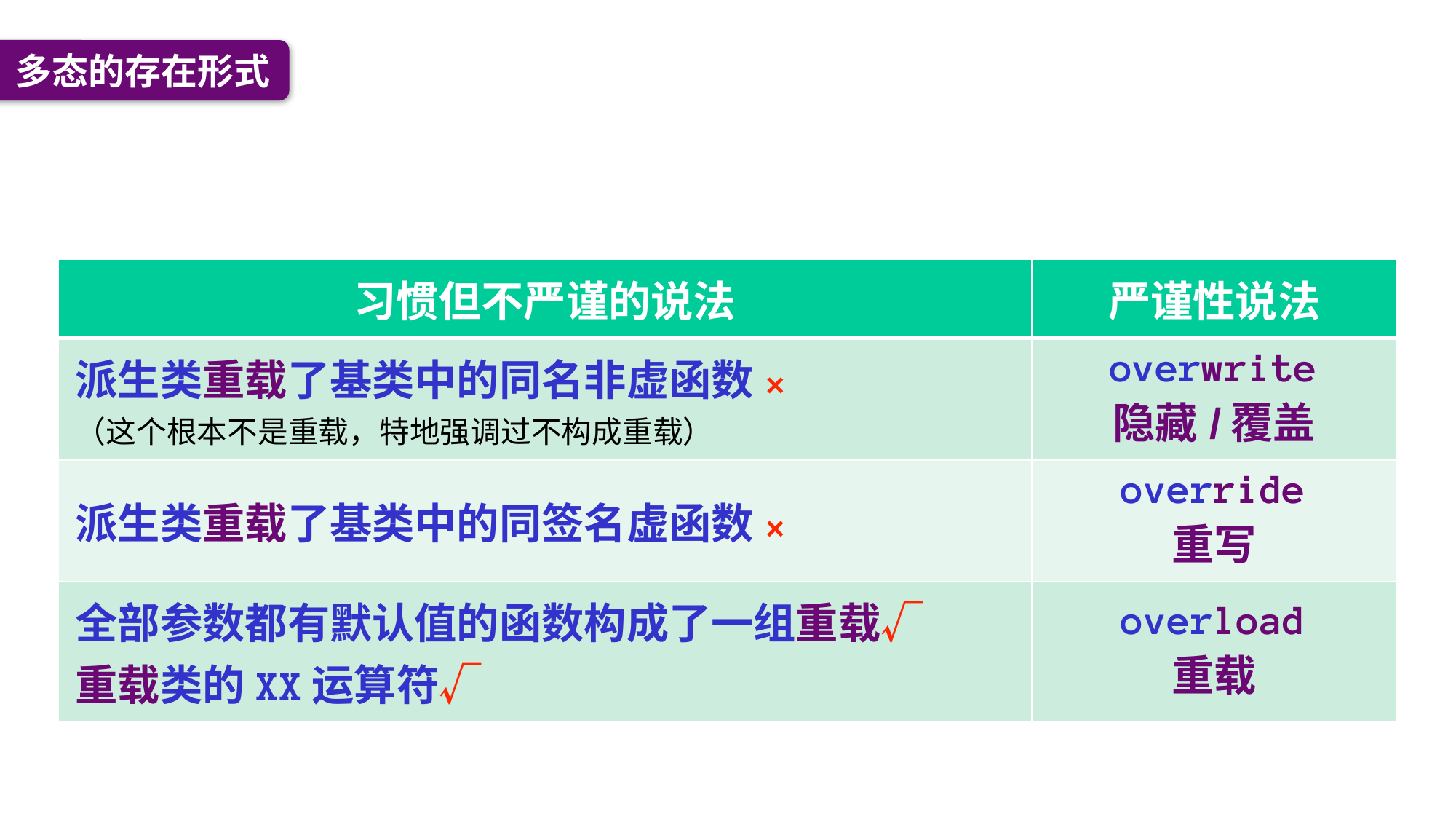

多态的存在形式
| 习惯但不严谨的说法 | 严谨性说法 |
| --- | --- |
| 派生类重载了基类中的同名非虚函数× （这个根本不是重载，特地强调过不构成重载） | overwrite 隐藏/覆盖 |
| 派生类重载了基类中的同签名虚函数× | override 重写 |
| 全部参数都有默认值的函数构成了一组重载√ 重载类的XX运算符√ | overload 重载 |
5